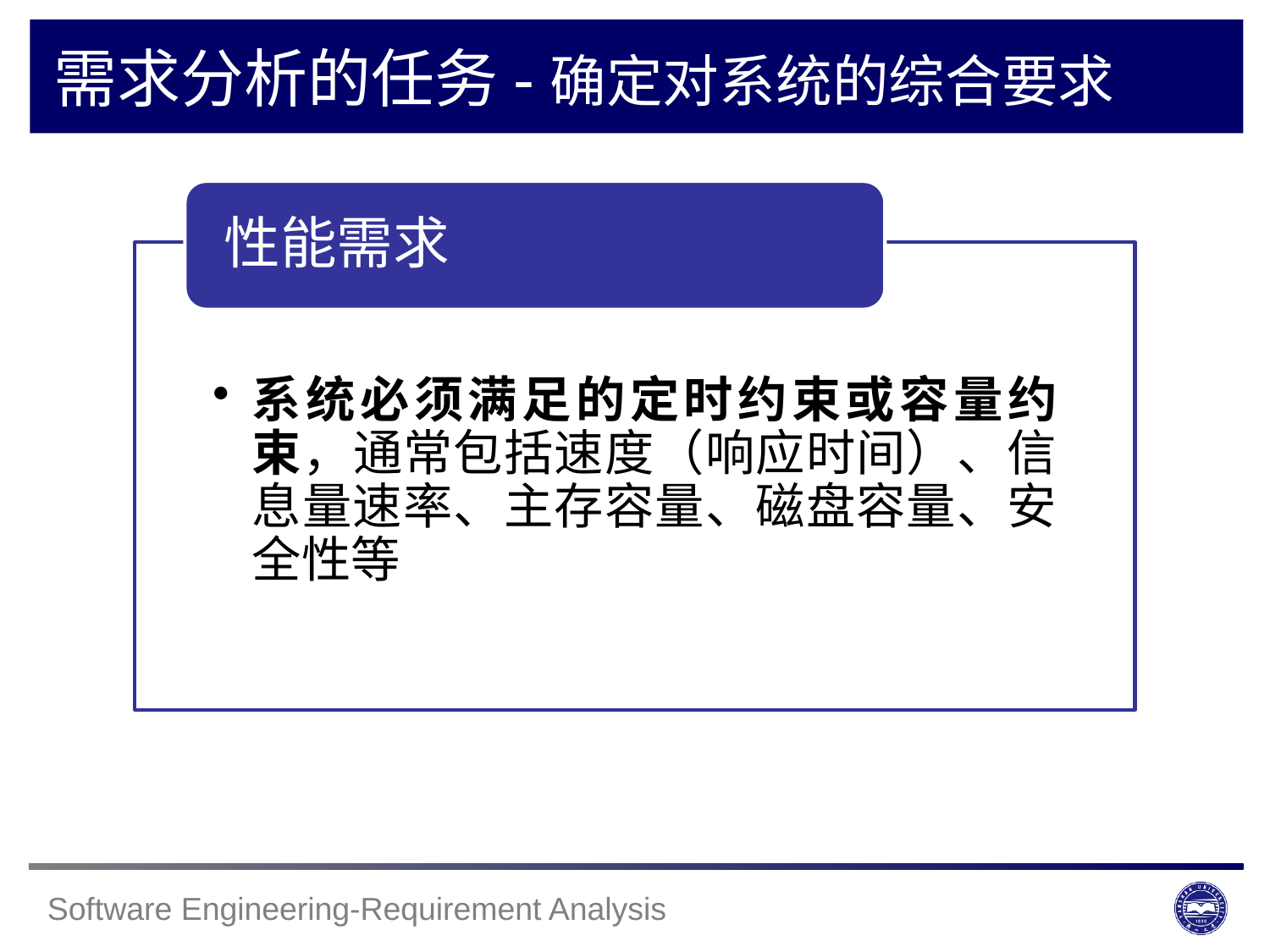

需求分析的任务-确定对系统的综合要求

系统必须满足的定时约束或容量约束，通常包括速度（响应时间）、信息量速率、主存容量、磁盘容量、安全性等
性能需求